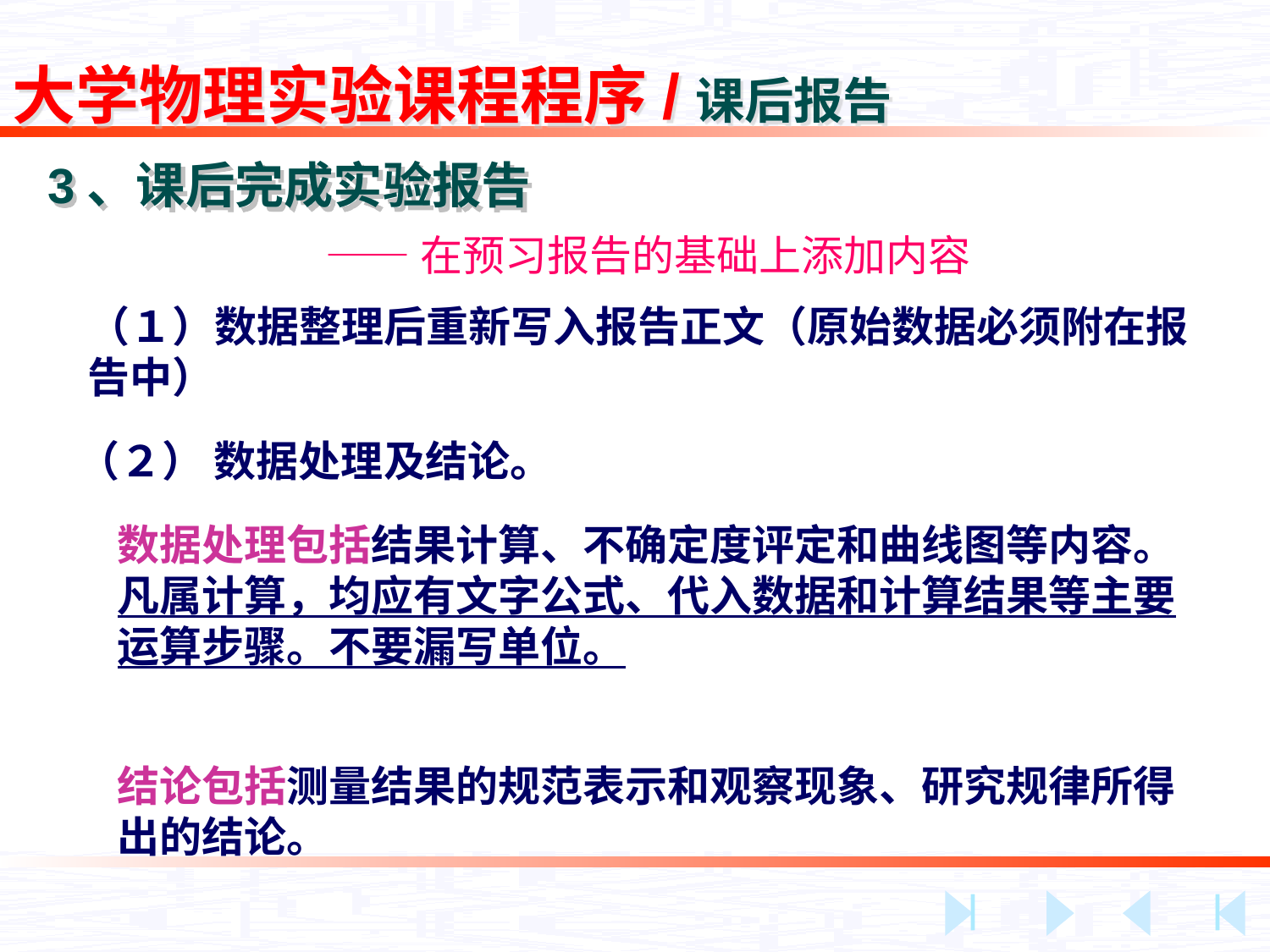

大学物理实验课程程序/课后报告
# 3、课后完成实验报告
——在预习报告的基础上添加内容
（１）数据整理后重新写入报告正文（原始数据必须附在报告中）
（２） 数据处理及结论。
数据处理包括结果计算、不确定度评定和曲线图等内容。凡属计算，均应有文字公式、代入数据和计算结果等主要运算步骤。不要漏写单位。
结论包括测量结果的规范表示和观察现象、研究规律所得出的结论。